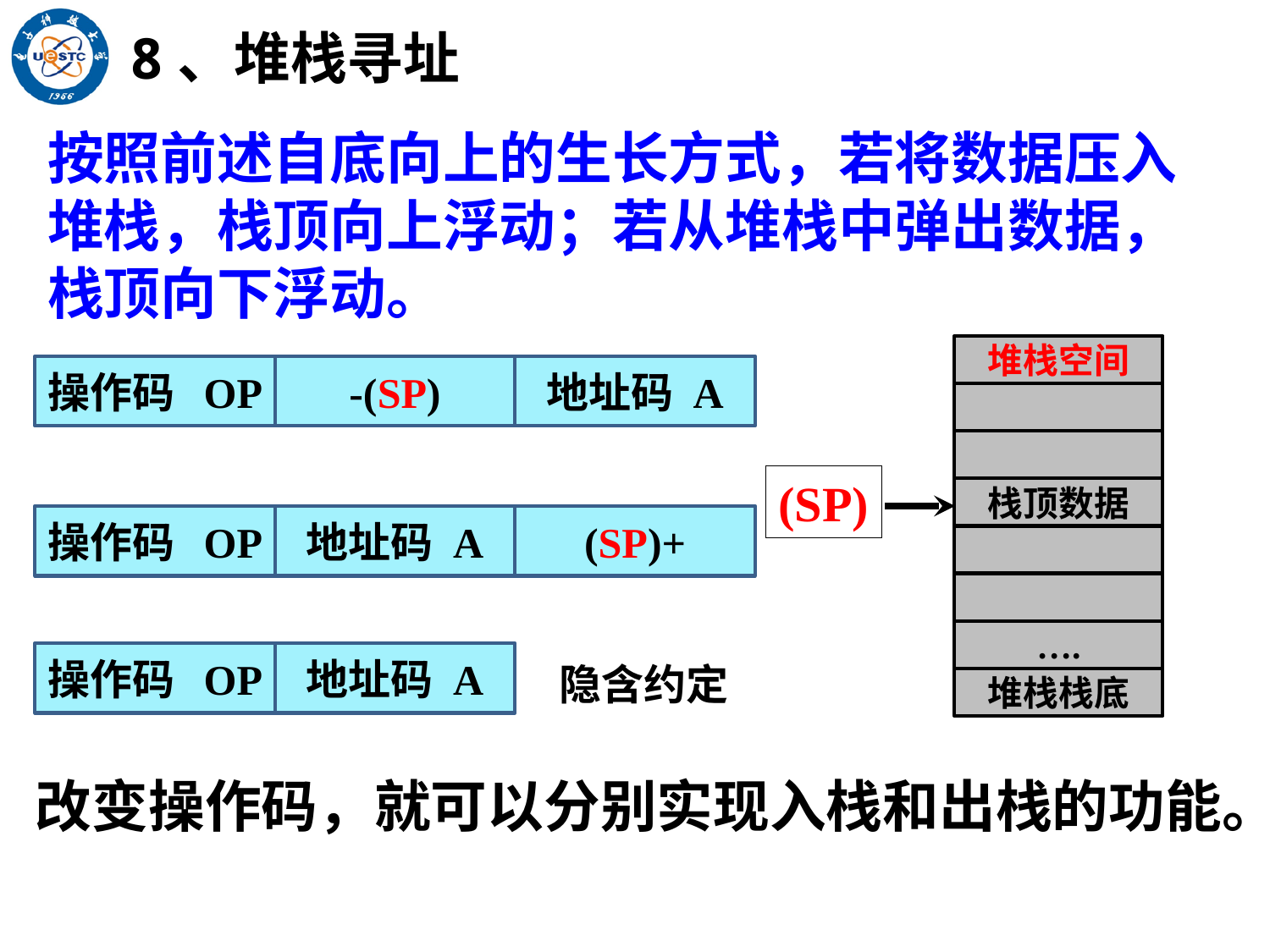

8、堆栈寻址
按照前述自底向上的生长方式，若将数据压入堆栈，栈顶向上浮动；若从堆栈中弹出数据，栈顶向下浮动。
堆栈空间

栈顶数据

….

堆栈栈底

操作码  OP
地址码 A
-(SP)
(SP)
操作码  OP
地址码 A
(SP)+
操作码  OP
地址码 A
隐含约定
改变操作码，就可以分别实现入栈和出栈的功能。